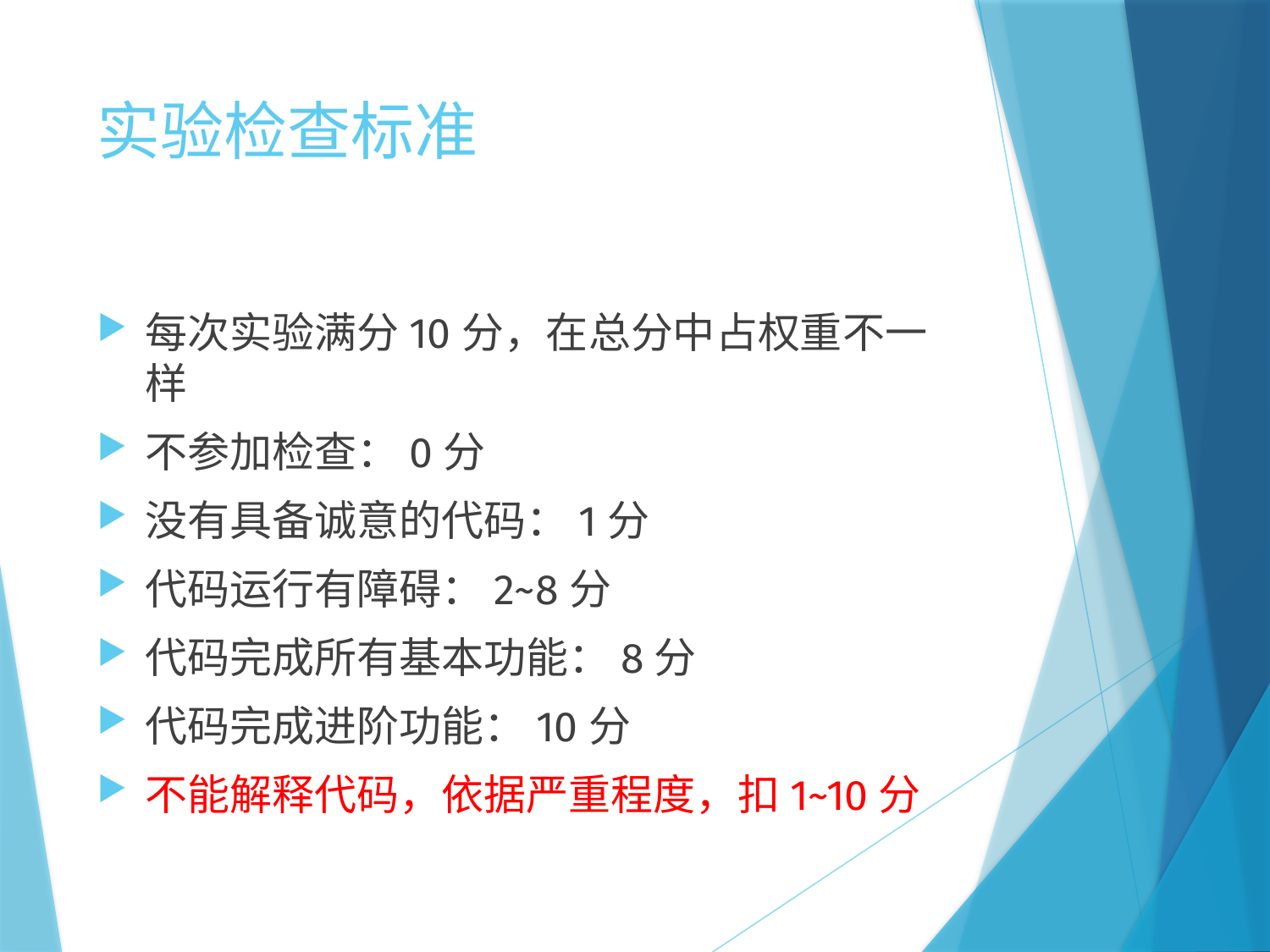

# 实验检查标准
每次实验满分10分，在总分中占权重不一样
不参加检查：0分
没有具备诚意的代码：1分
代码运行有障碍：2~8分
代码完成所有基本功能：8分
代码完成进阶功能：10分
不能解释代码，依据严重程度，扣1~10分